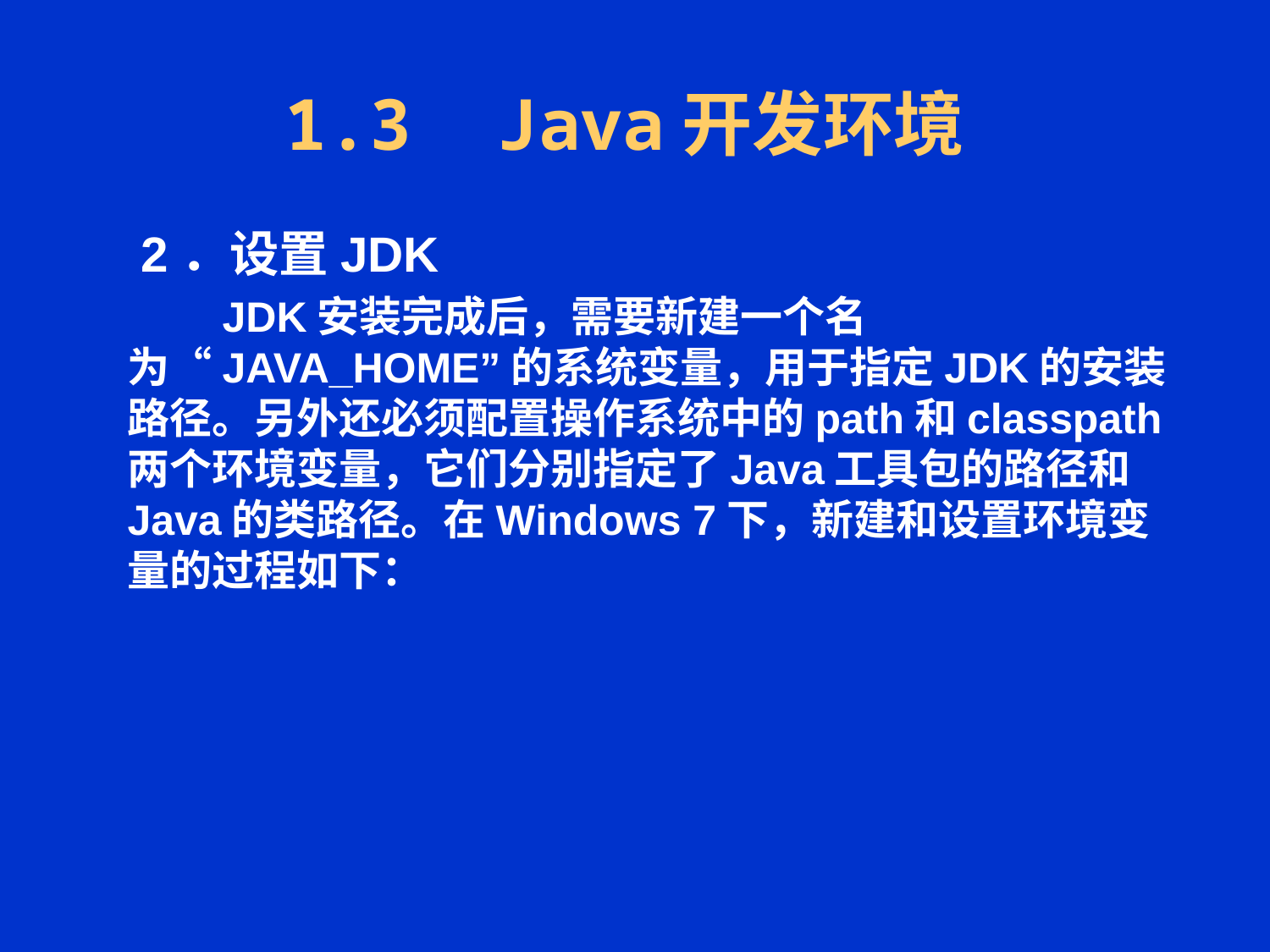

# 1.3  Java开发环境
 2．设置JDK
        JDK安装完成后，需要新建一个名为“JAVA_HOME”的系统变量，用于指定JDK的安装路径。另外还必须配置操作系统中的path和classpath两个环境变量，它们分别指定了Java工具包的路径和Java的类路径。在Windows 7下，新建和设置环境变量的过程如下：